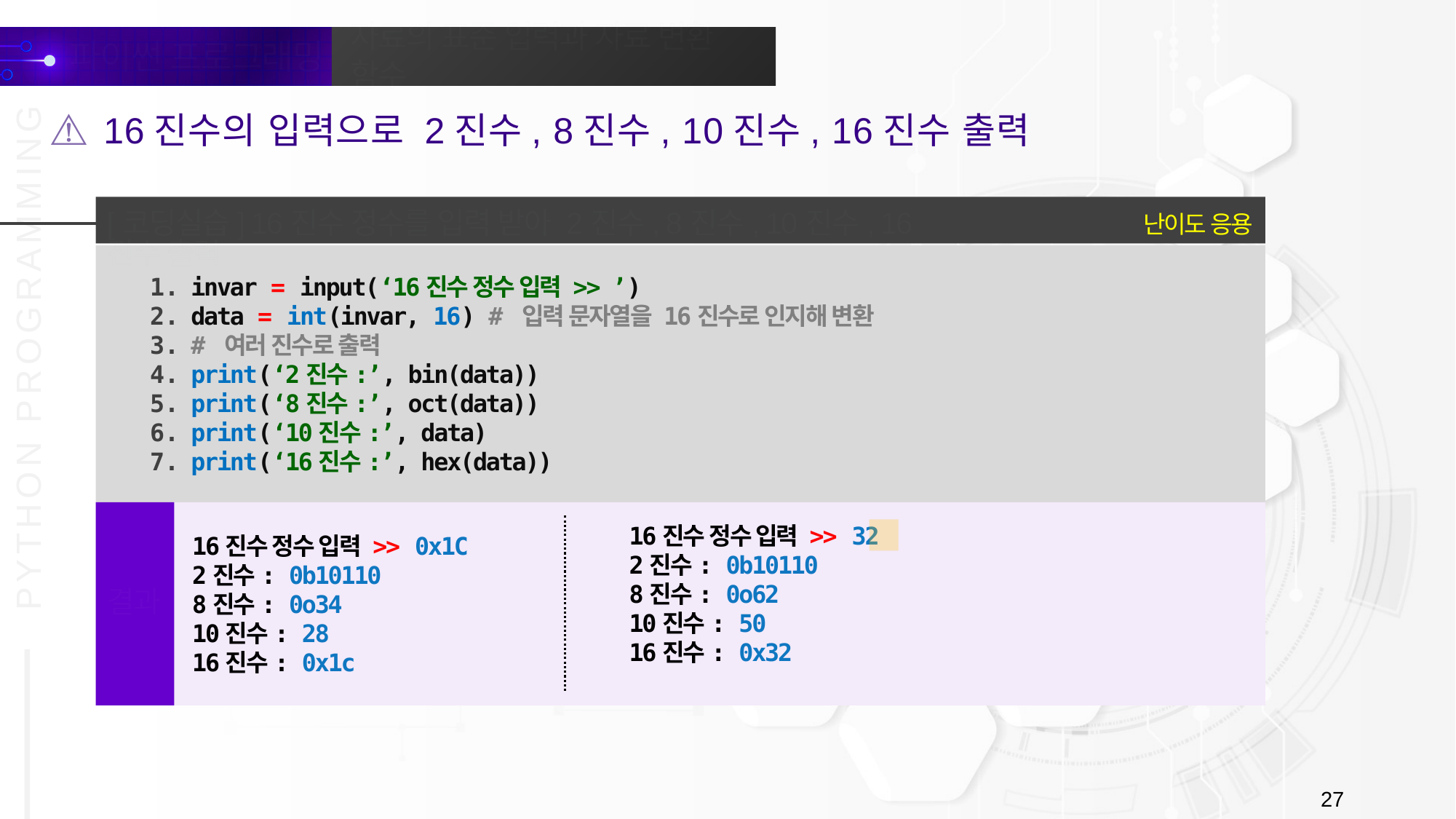

16진수의 입력으로 2진수, 8진수, 10진수, 16진수 출력

난이도 응용
[코딩실습] 16진수 정수를 입력 받아 2진수, 8진수, 10진수, 16진수 출력
invar = input(‘16진수 정수 입력 >> ’)
data = int(invar, 16) # 입력 문자열을 16진수로 인지해 변환
# 여러 진수로 출력
print(‘2진수:’, bin(data))
print(‘8진수:’, oct(data))
print(‘10진수:’, data)
print(‘16진수:’, hex(data))
16진수 정수 입력 >> 0x1C
2진수: 0b10110
8진수: 0o34
10진수: 28
16진수: 0x1c

16진수 정수 입력 >> 32
2진수: 0b10110
8진수: 0o62
10진수: 50
16진수: 0x32

결과
27